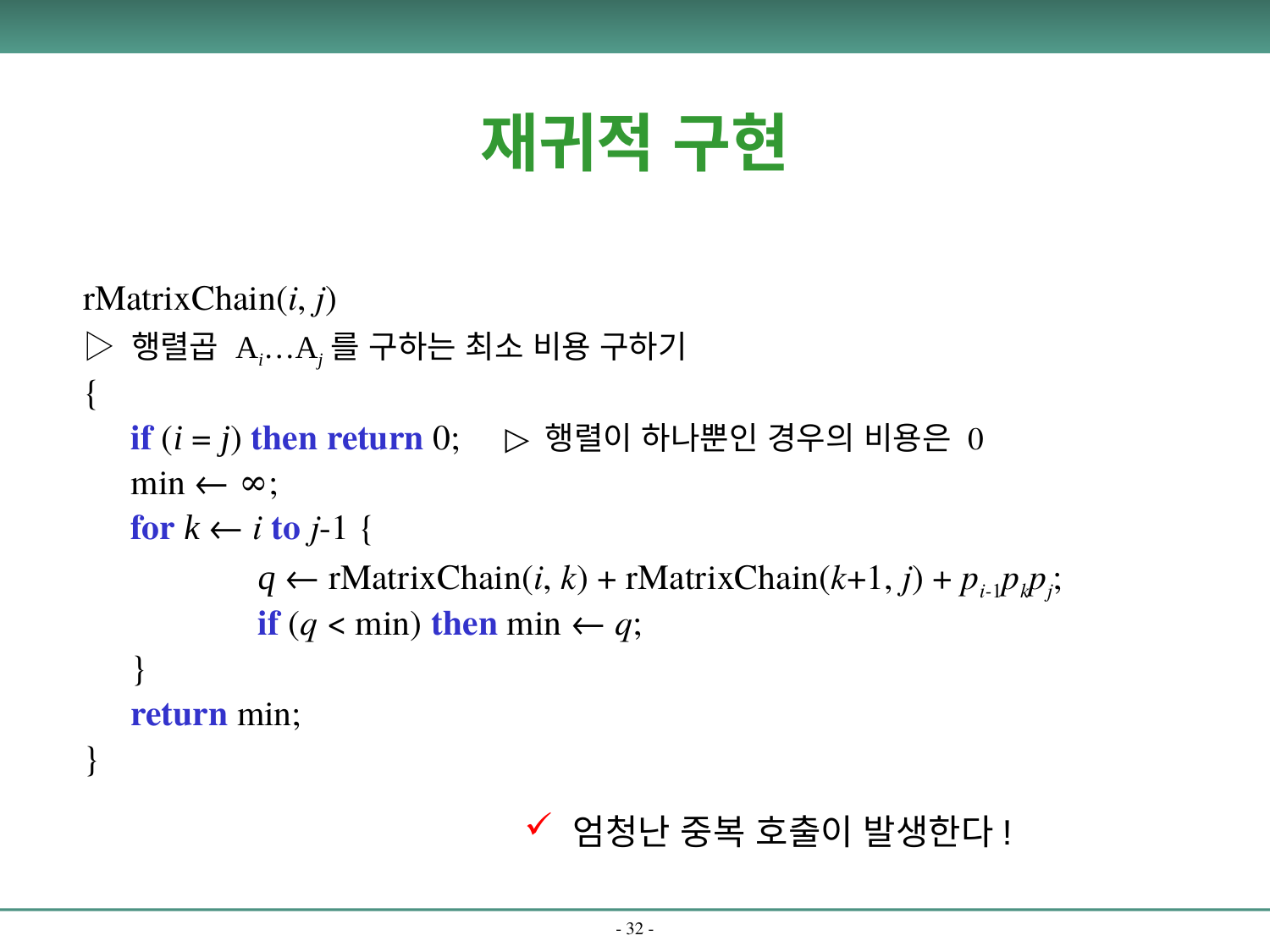

# 재귀적 구현
rMatrixChain(i, j)
▷ 행렬곱 Ai…Aj를 구하는 최소 비용 구하기
{
	if (i = j) then return 0;    ▷ 행렬이 하나뿐인 경우의 비용은 0
	min ← ∞;
	for k ← i to j-1 {
      	q ← rMatrixChain(i, k) + rMatrixChain(k+1, j) + pi-1pkpj;
		if (q < min) then min ← q;
	}
	return min;
}
 엄청난 중복 호출이 발생한다!